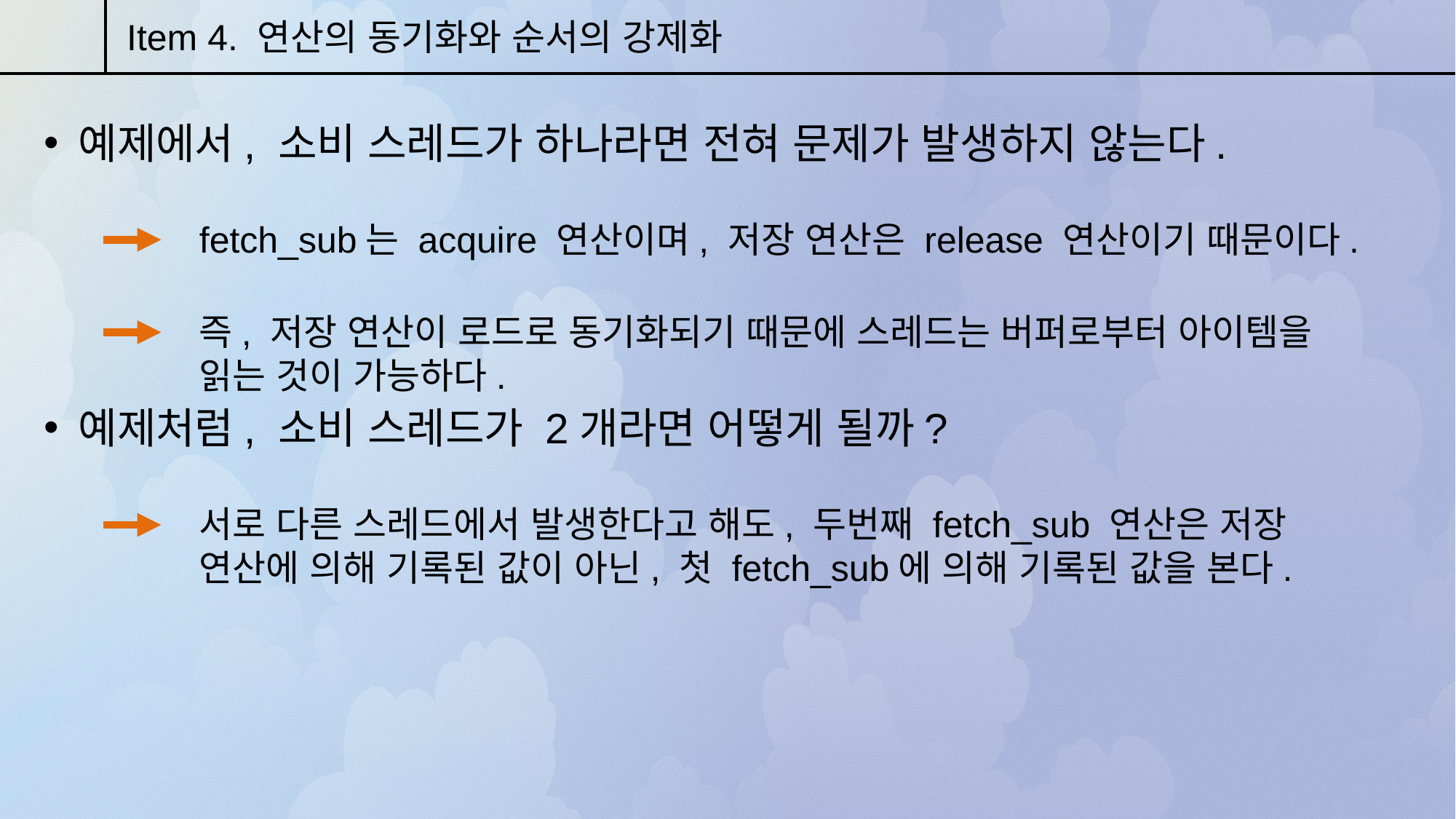

Item 4. 연산의 동기화와 순서의 강제화
예제에서, 소비 스레드가 하나라면 전혀 문제가 발생하지 않는다.
fetch_sub는 acquire 연산이며, 저장 연산은 release 연산이기 때문이다.
즉, 저장 연산이 로드로 동기화되기 때문에 스레드는 버퍼로부터 아이템을 읽는 것이 가능하다.
예제처럼, 소비 스레드가 2개라면 어떻게 될까?
서로 다른 스레드에서 발생한다고 해도, 두번째 fetch_sub 연산은 저장 연산에 의해 기록된 값이 아닌, 첫 fetch_sub에 의해 기록된 값을 본다.